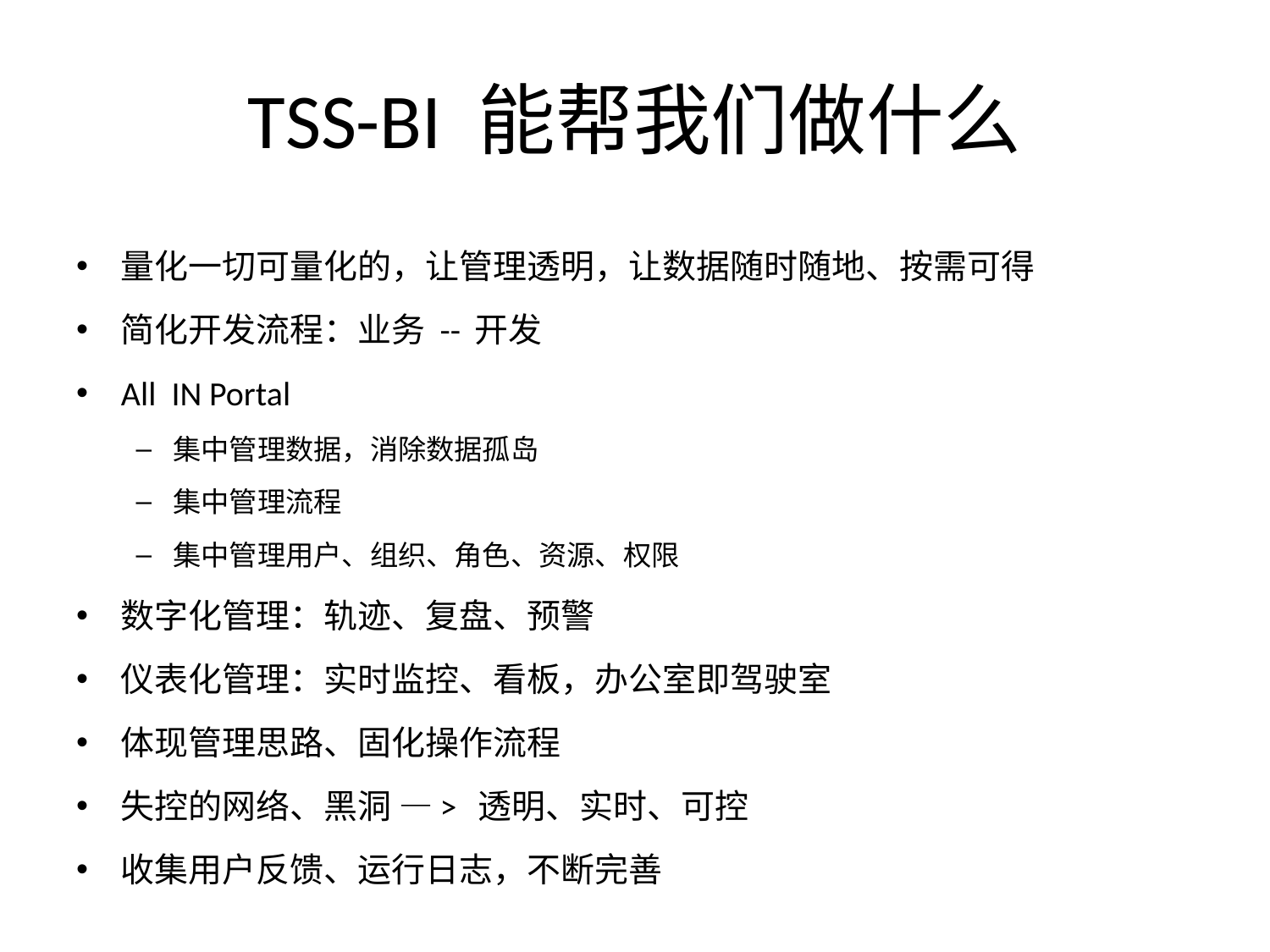

# TSS-BI 能帮我们做什么
量化一切可量化的，让管理透明，让数据随时随地、按需可得
简化开发流程：业务 -- 开发
All  IN Portal
集中管理数据，消除数据孤岛
集中管理流程
集中管理用户、组织、角色、资源、权限
数字化管理：轨迹、复盘、预警
仪表化管理：实时监控、看板，办公室即驾驶室
体现管理思路、固化操作流程
失控的网络、黑洞 —>  透明、实时、可控
收集用户反馈、运行日志，不断完善